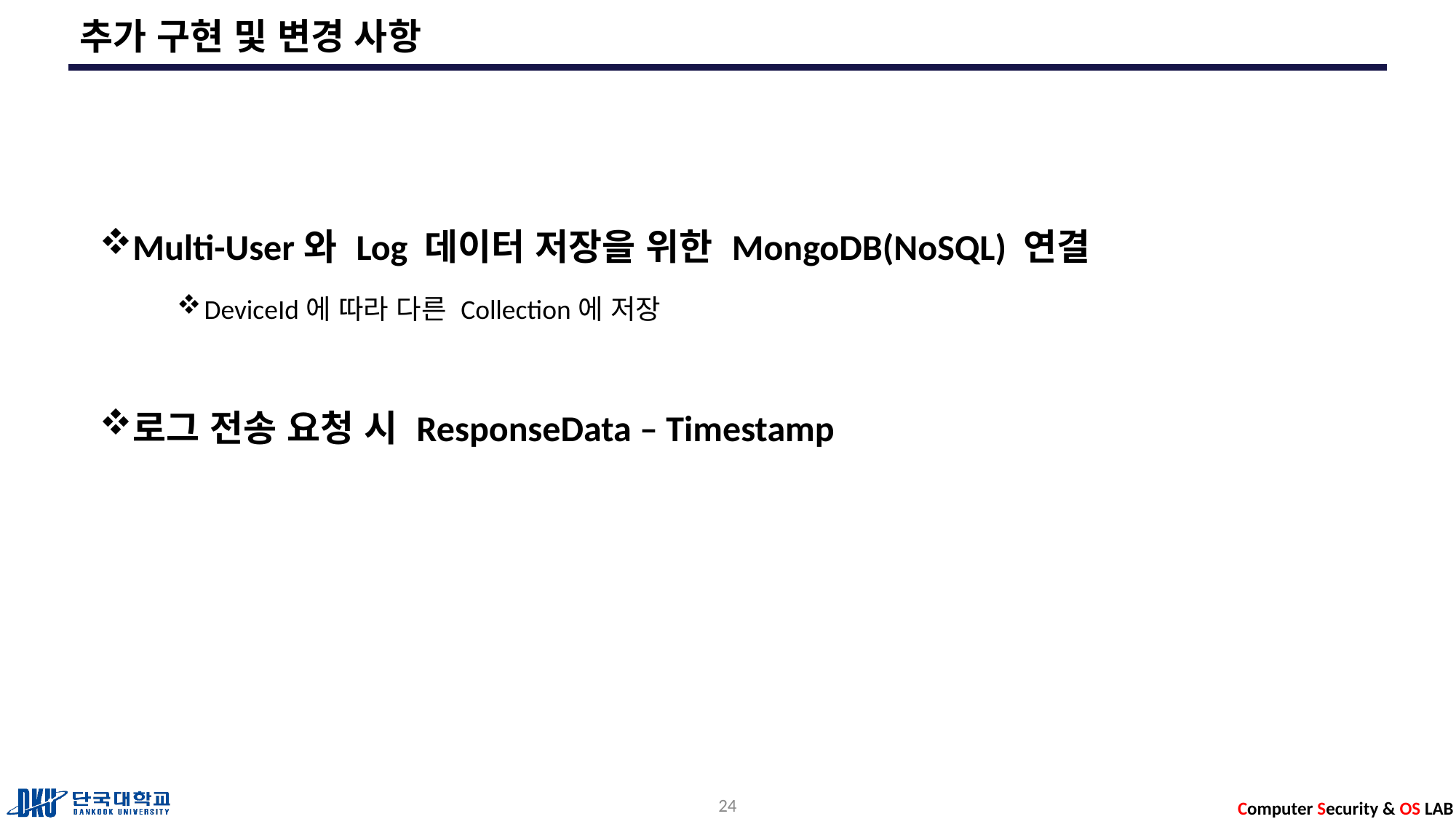

# 추가 구현 및 변경 사항

Multi-User와 Log 데이터 저장을 위한 MongoDB(NoSQL) 연결
DeviceId에 따라 다른 Collection에 저장

로그 전송 요청 시 ResponseData – Timestamp
24